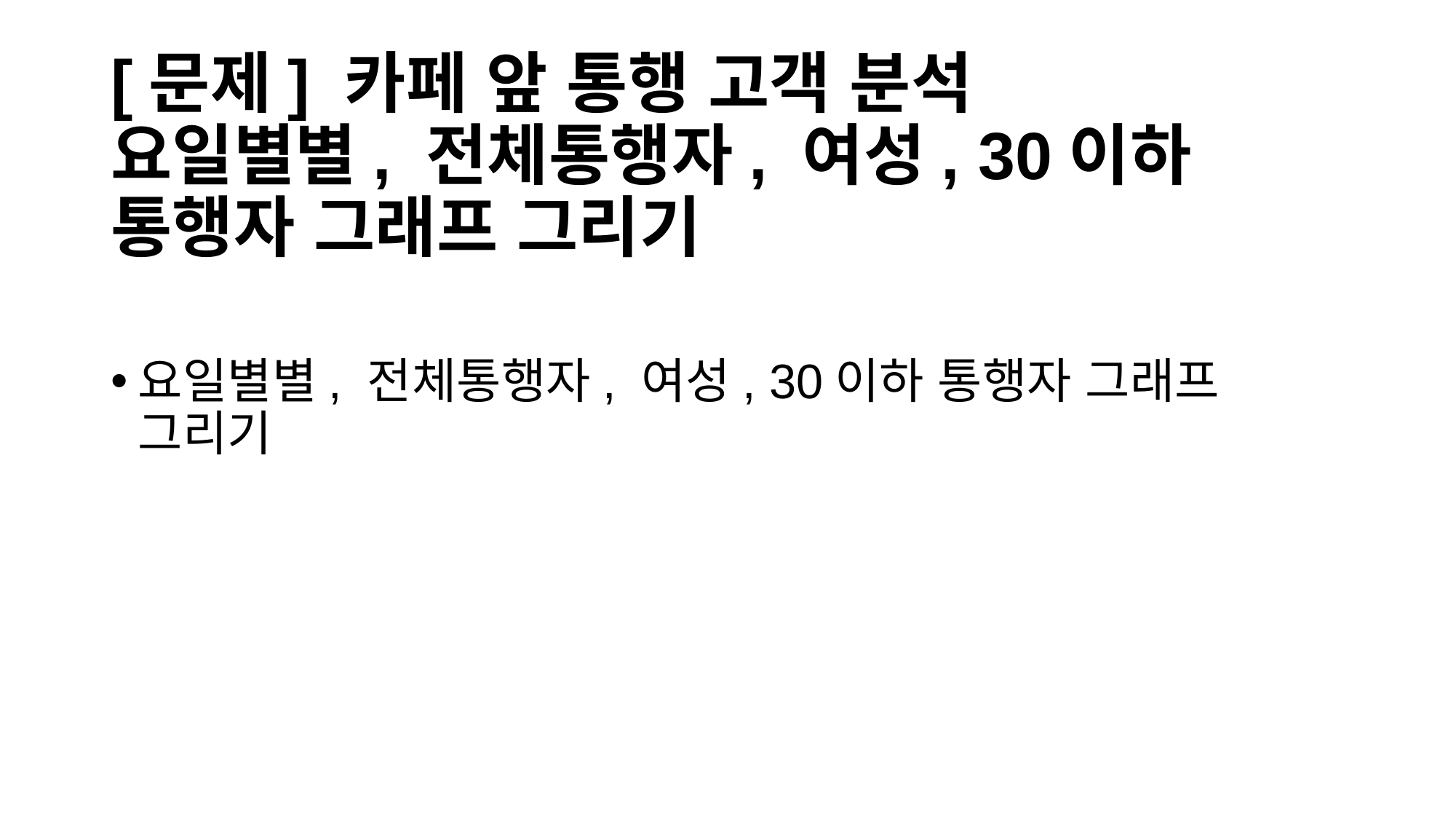

# [문제] 카페 앞 통행 고객 분석 요일별별, 전체통행자, 여성, 30이하 통행자 그래프 그리기
요일별별, 전체통행자, 여성, 30이하 통행자 그래프 그리기